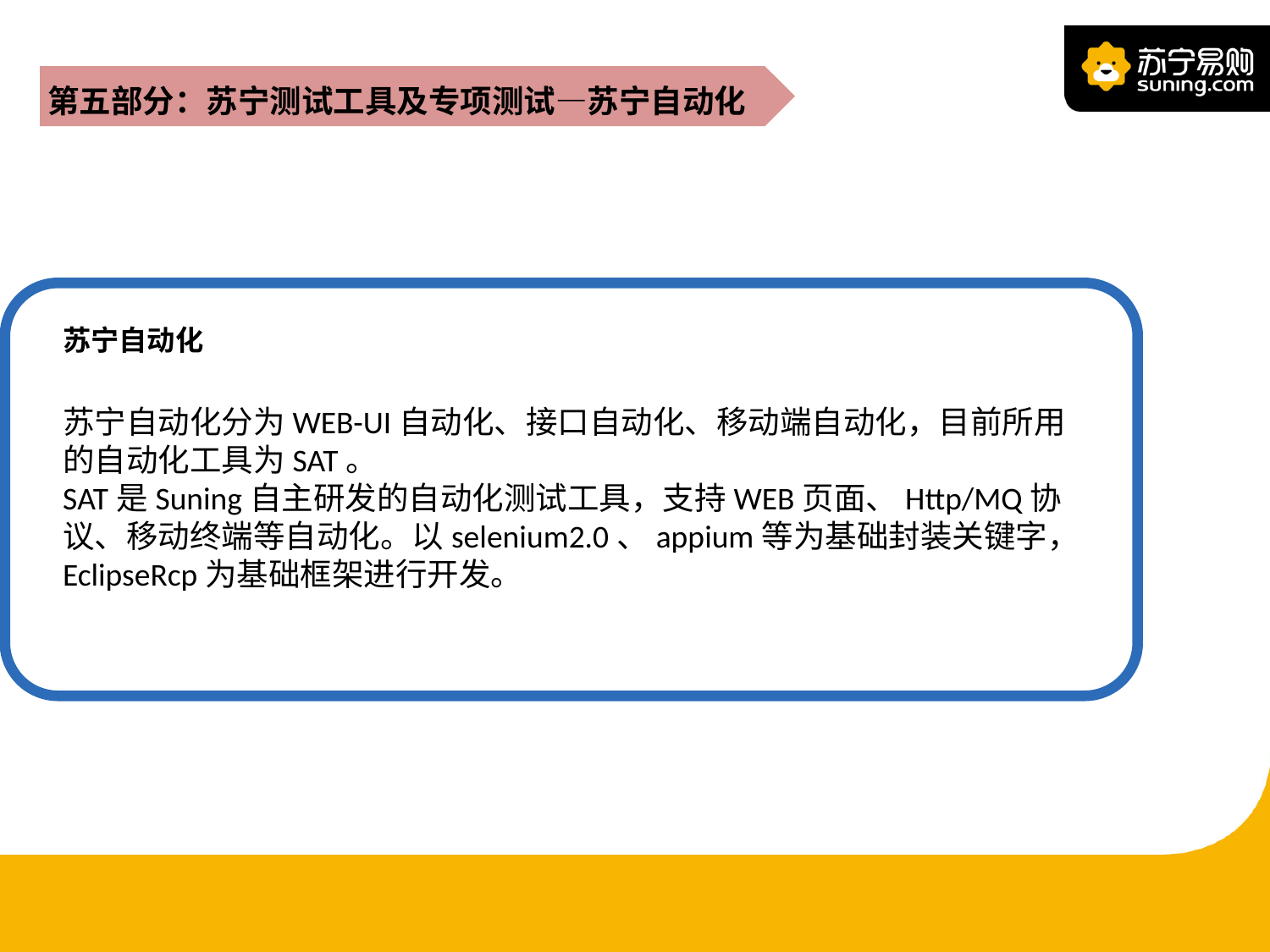

第五部分：苏宁测试工具及专项测试—苏宁自动化

苏宁自动化
苏宁自动化分为WEB-UI自动化、接口自动化、移动端自动化，目前所用的自动化工具为SAT。
SAT是Suning自主研发的自动化测试工具，支持WEB页面、Http/MQ协议、移动终端等自动化。以selenium2.0、appium等为基础封装关键字，EclipseRcp为基础框架进行开发。